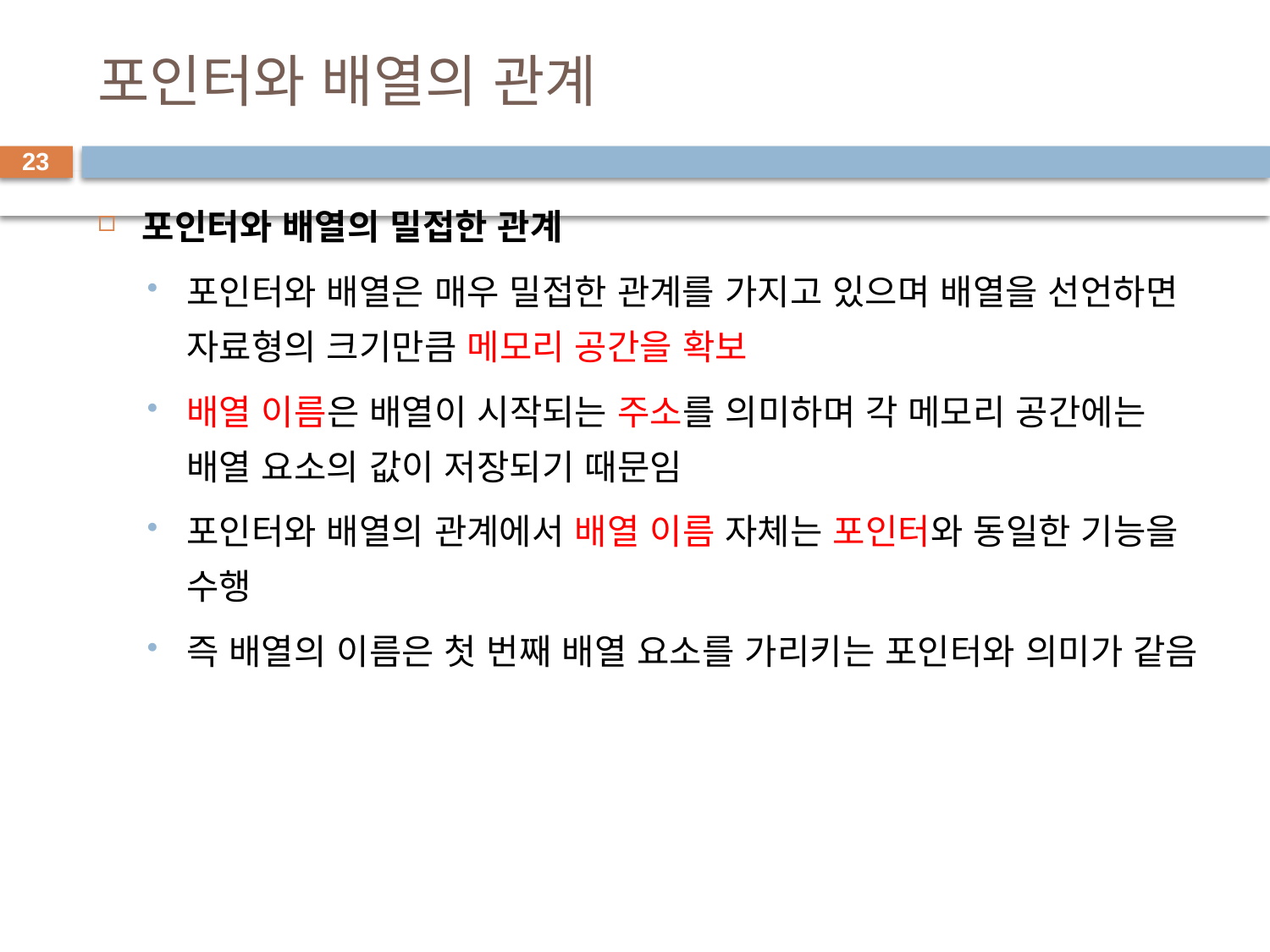

# 포인터와 배열의 관계
23
포인터와 배열의 밀접한 관계
포인터와 배열은 매우 밀접한 관계를 가지고 있으며 배열을 선언하면 자료형의 크기만큼 메모리 공간을 확보
배열 이름은 배열이 시작되는 주소를 의미하며 각 메모리 공간에는 배열 요소의 값이 저장되기 때문임
포인터와 배열의 관계에서 배열 이름 자체는 포인터와 동일한 기능을 수행
즉 배열의 이름은 첫 번째 배열 요소를 가리키는 포인터와 의미가 같음